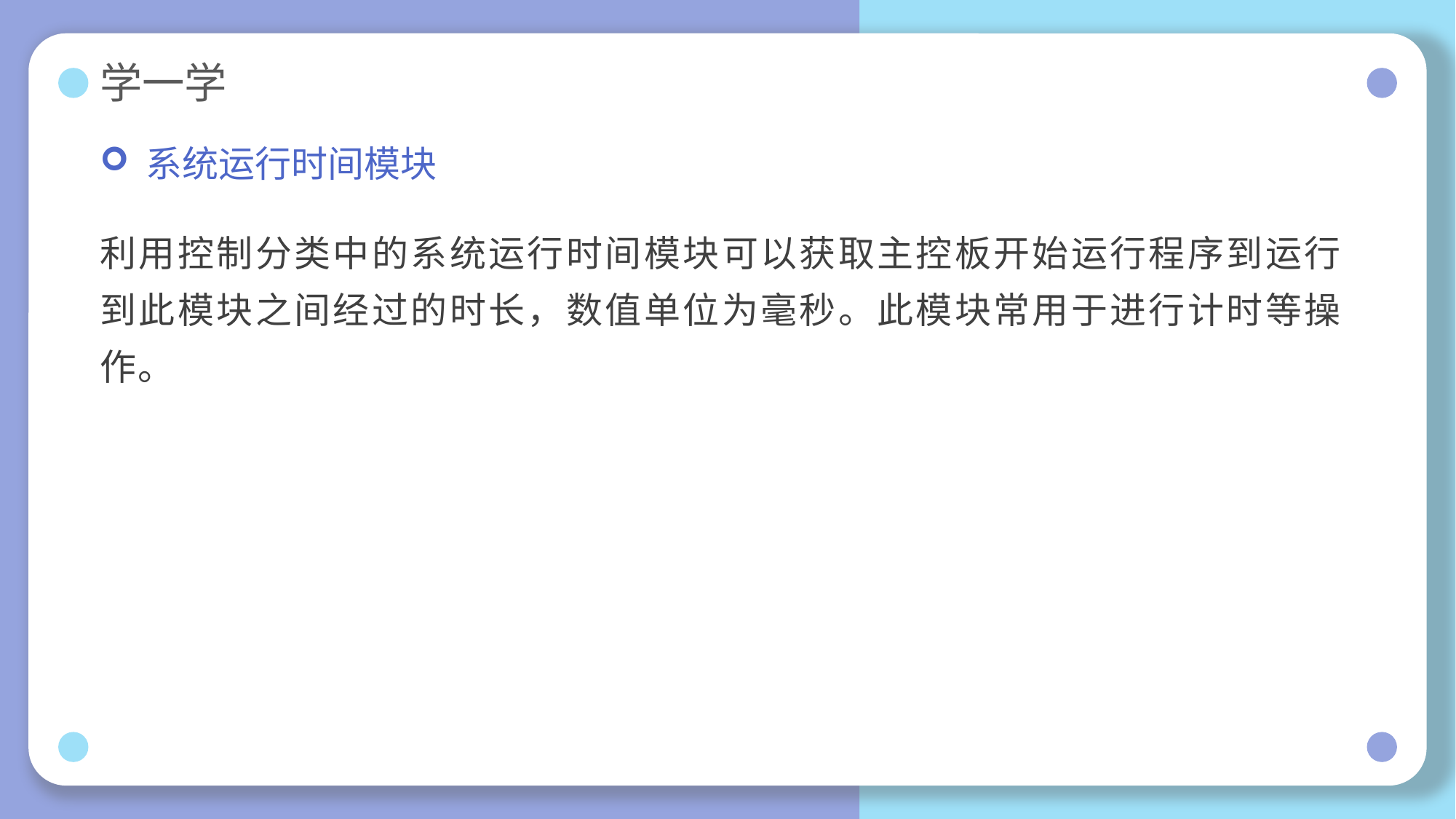

# 学一学
 系统运行时间模块
利用控制分类中的系统运行时间模块可以获取主控板开始运行程序到运行到此模块之间经过的时长，数值单位为毫秒。此模块常用于进行计时等操作。